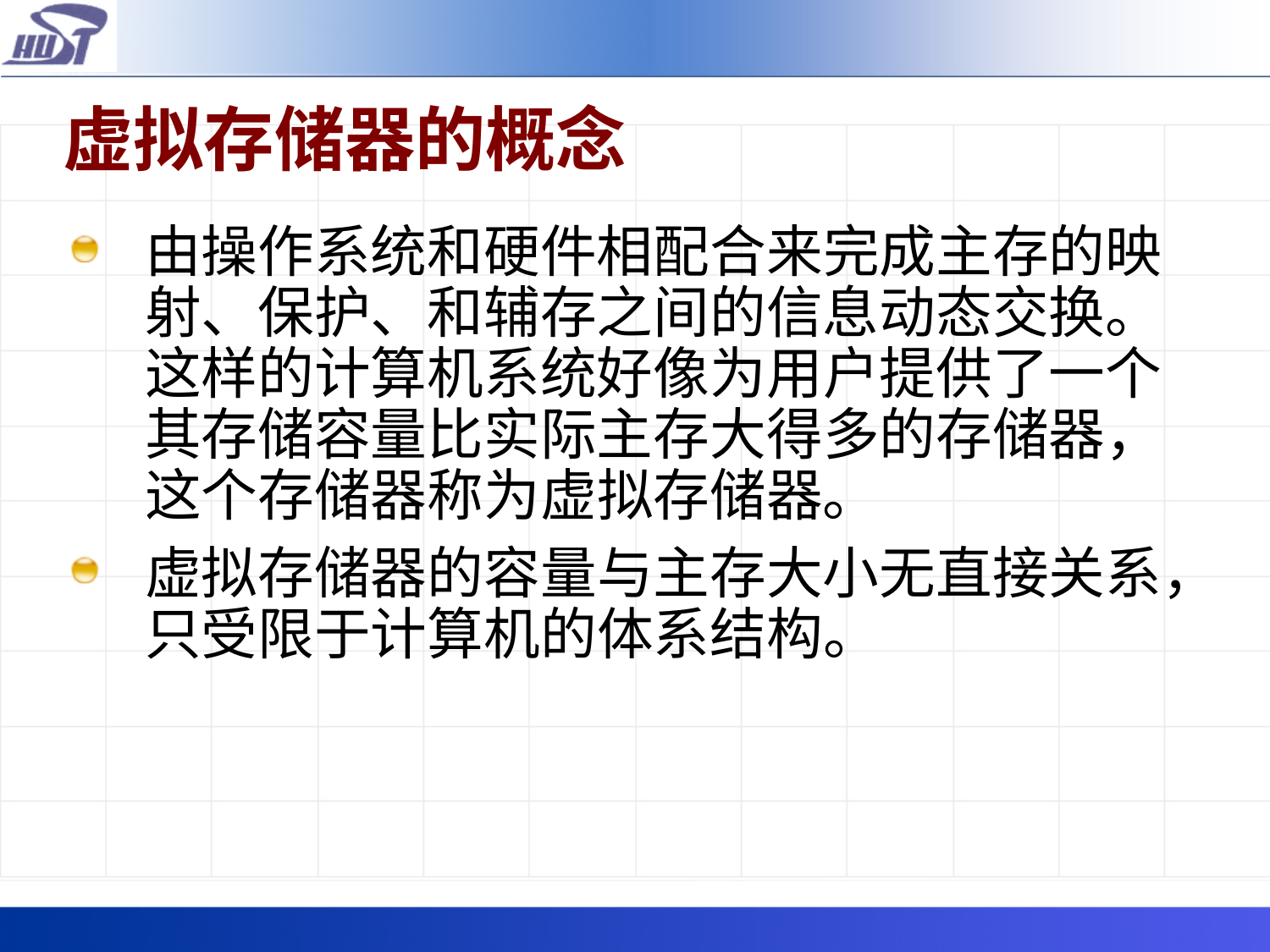

# 虚拟存储器的概念
由操作系统和硬件相配合来完成主存的映射、保护、和辅存之间的信息动态交换。这样的计算机系统好像为用户提供了一个其存储容量比实际主存大得多的存储器，这个存储器称为虚拟存储器。
虚拟存储器的容量与主存大小无直接关系，只受限于计算机的体系结构。